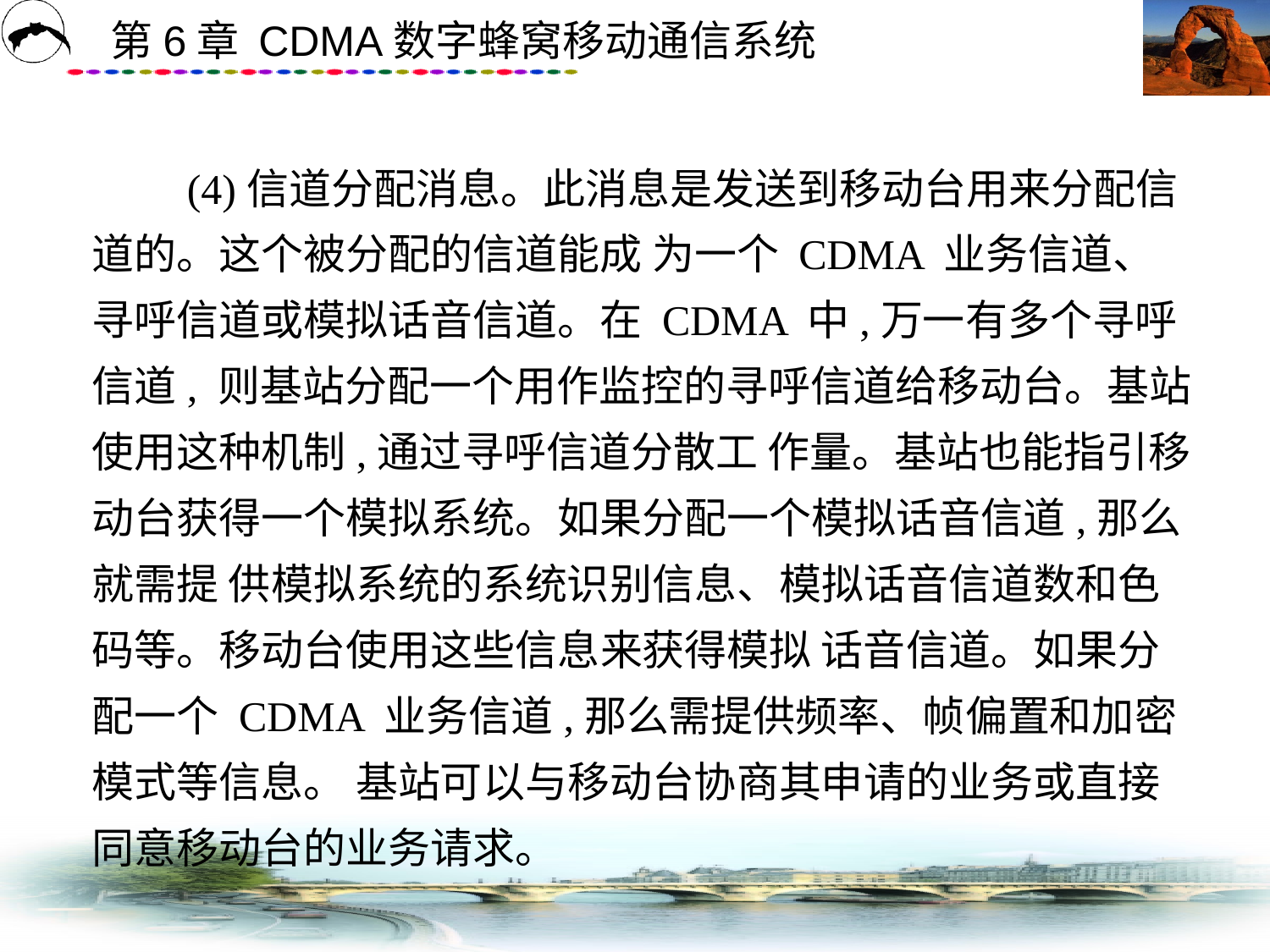

# (4)信道分配消息。此消息是发送到移动台用来分配信道的。这个被分配的信道能成 为一个 CDMA 业务信道、寻呼信道或模拟话音信道。在 CDMA 中,万一有多个寻呼信道, 则基站分配一个用作监控的寻呼信道给移动台。基站使用这种机制,通过寻呼信道分散工 作量。基站也能指引移动台获得一个模拟系统。如果分配一个模拟话音信道,那么就需提 供模拟系统的系统识别信息、模拟话音信道数和色码等。移动台使用这些信息来获得模拟 话音信道。如果分配一个 CDMA 业务信道,那么需提供频率、帧偏置和加密模式等信息。 基站可以与移动台协商其申请的业务或直接同意移动台的业务请求。